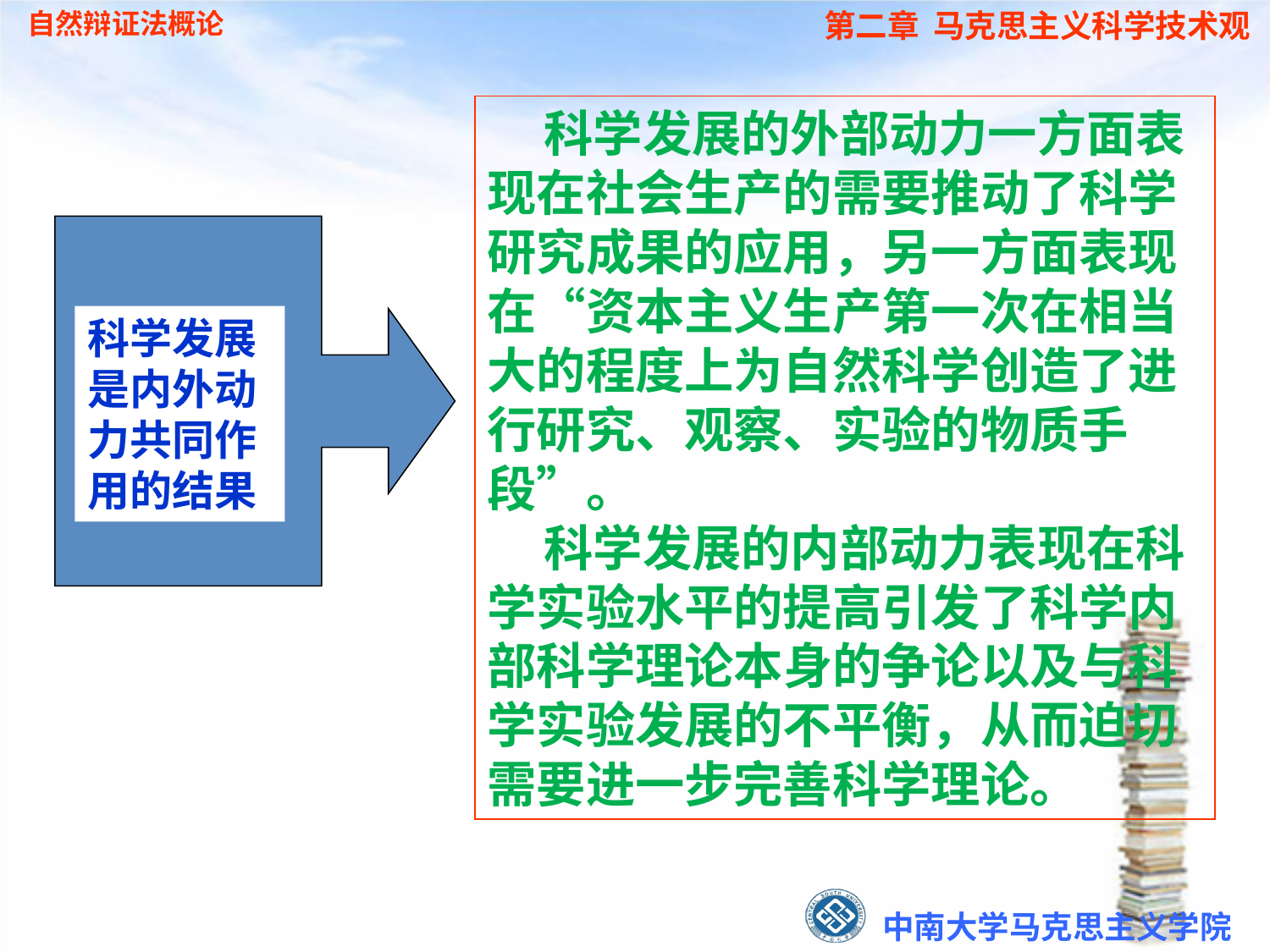

科学发展的外部动力一方面表现在社会生产的需要推动了科学研究成果的应用，另一方面表现在“资本主义生产第一次在相当大的程度上为自然科学创造了进行研究、观察、实验的物质手段”。
    科学发展的内部动力表现在科学实验水平的提高引发了科学内部科学理论本身的争论以及与科学实验发展的不平衡，从而迫切需要进一步完善科学理论。

科学发展是内外动力共同作用的结果